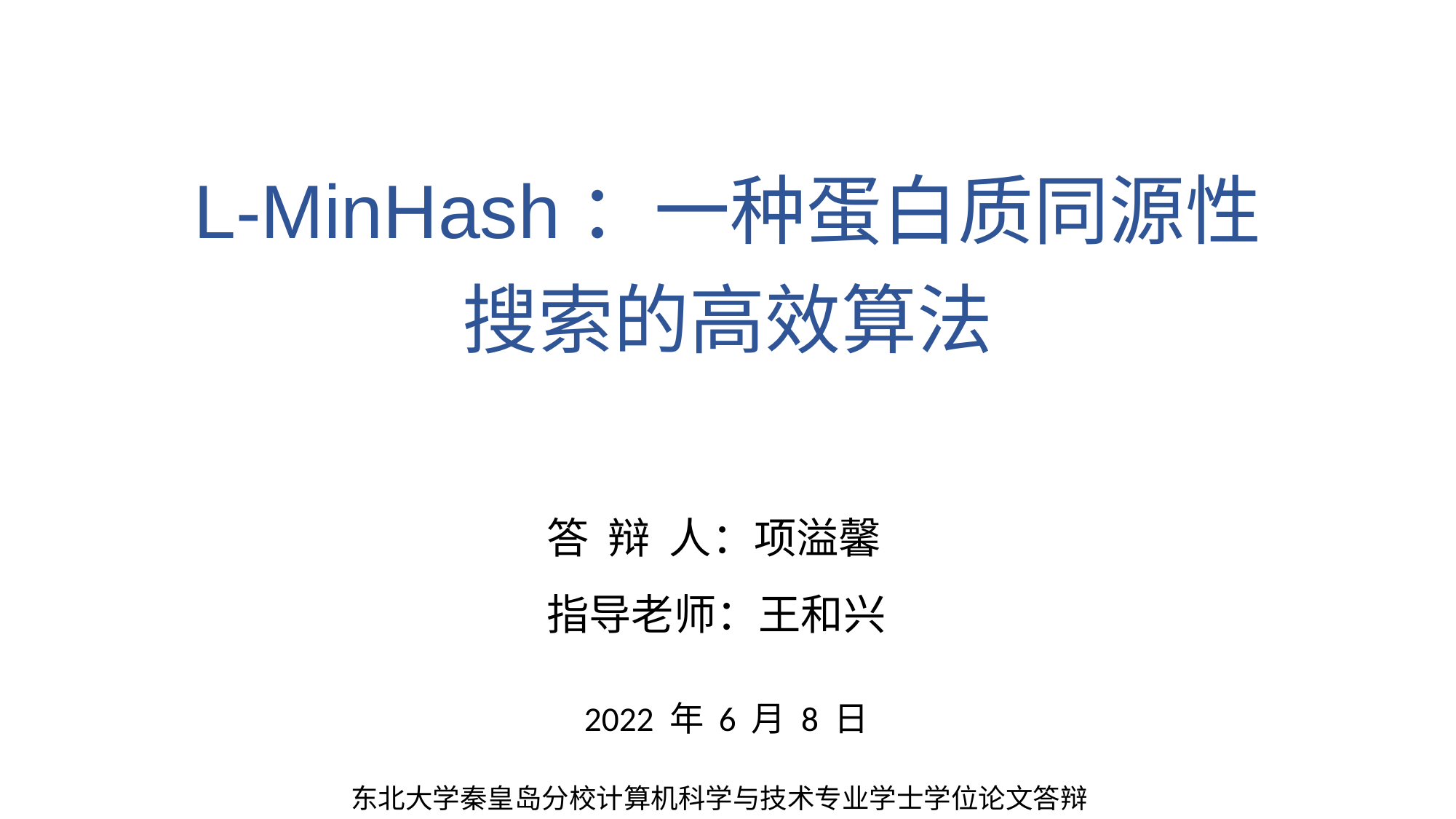

# L-MinHash：一种蛋白质同源性 搜索的高效算法
答  辩  人：项溢馨
指导老师：王和兴
2022 年 6 月 8 日
东北大学秦皇岛分校计算机科学与技术专业学士学位论文答辩